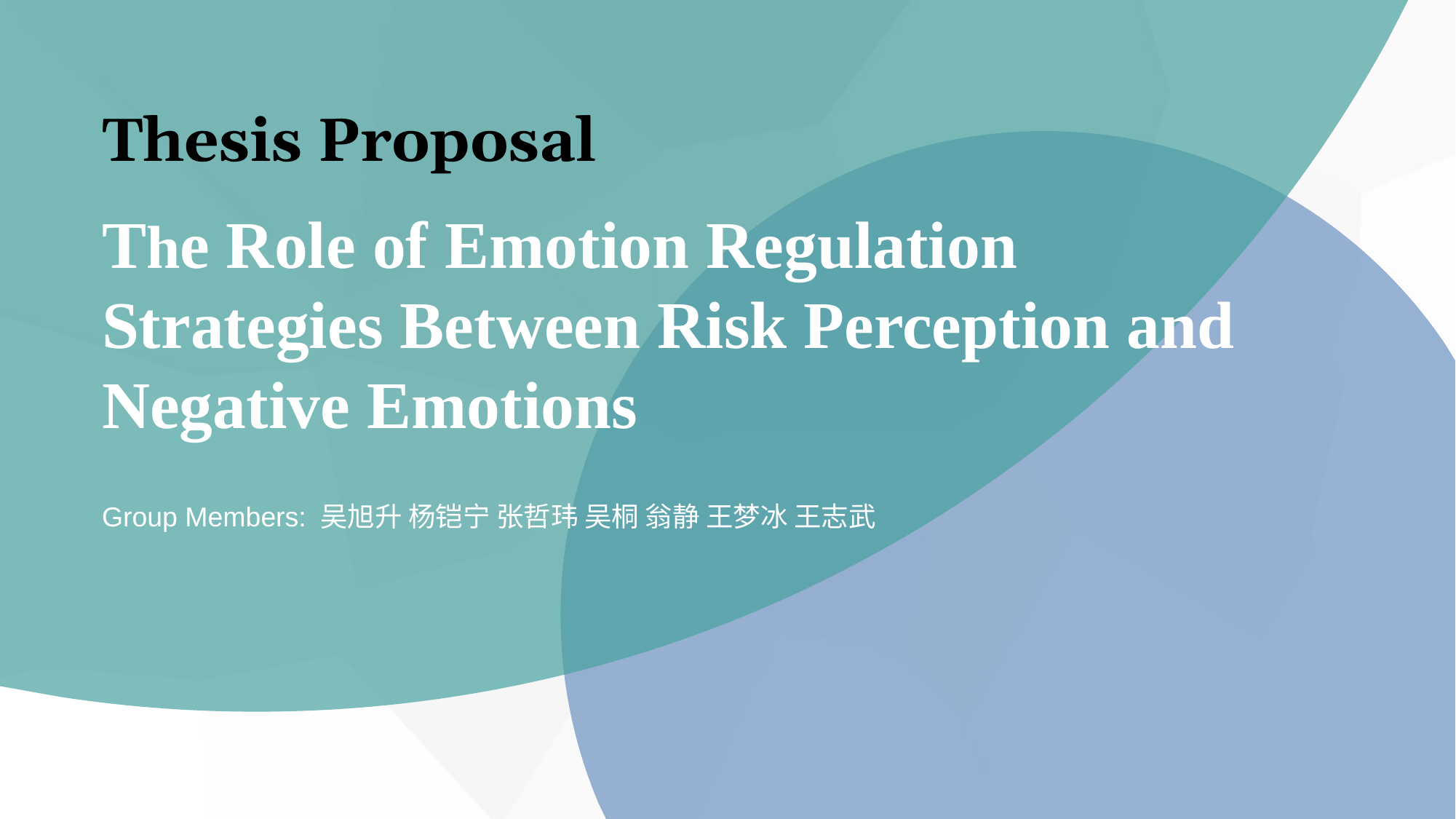

Thesis Proposal

The Role of Emotion Regulation Strategies Between Risk Perception and Negative Emotions
Group Members: 吴旭升 杨铠宁 张哲玮 吴桐 翁静 王梦冰 王志武